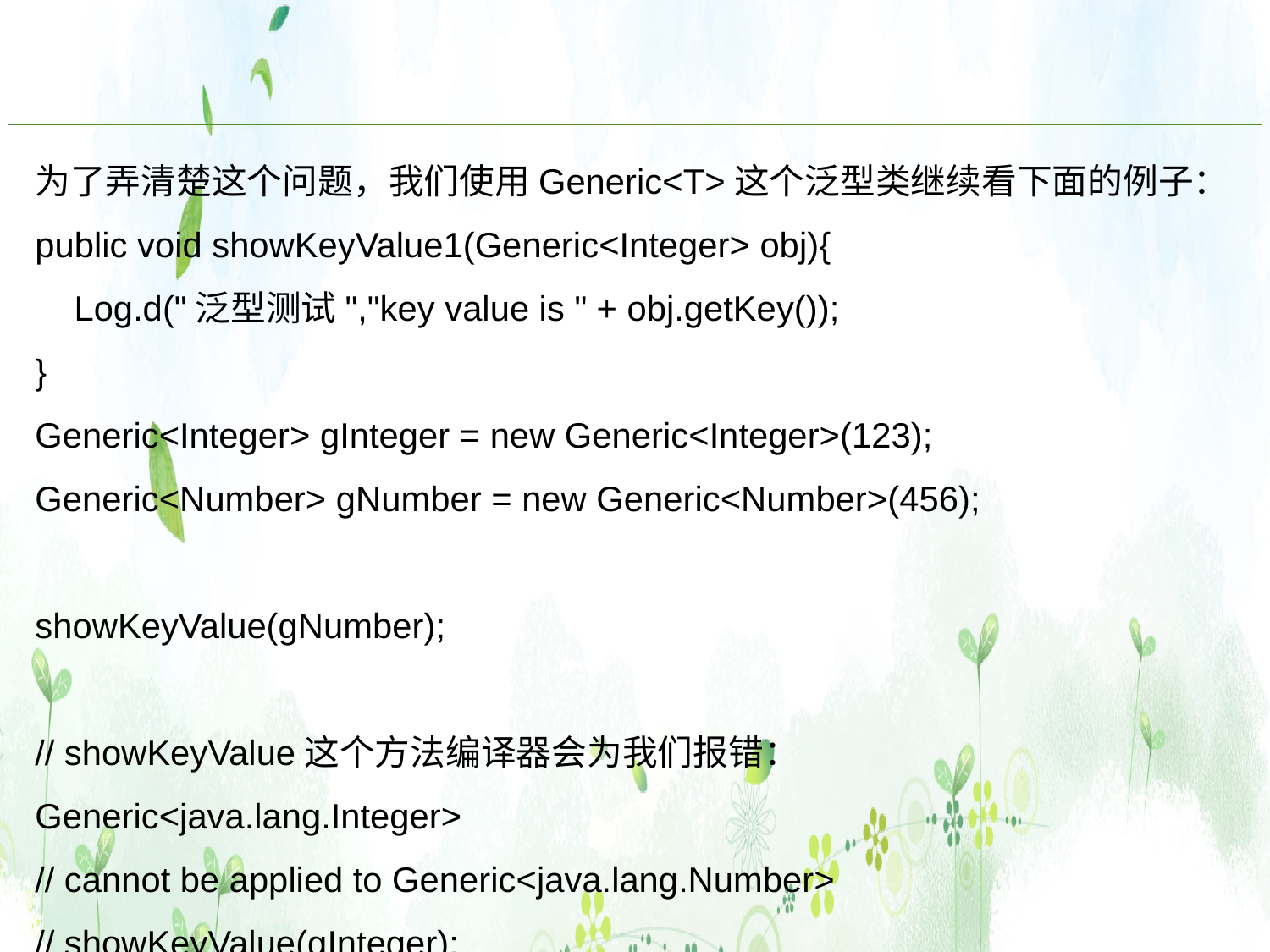

为了弄清楚这个问题，我们使用Generic<T>这个泛型类继续看下面的例子：
public void showKeyValue1(Generic<Integer> obj){
    Log.d("泛型测试","key value is " + obj.getKey());
}
Generic<Integer> gInteger = new Generic<Integer>(123);
Generic<Number> gNumber = new Generic<Number>(456);

showKeyValue(gNumber);

// showKeyValue这个方法编译器会为我们报错：Generic<java.lang.Integer>
// cannot be applied to Generic<java.lang.Number>
// showKeyValue(gInteger);